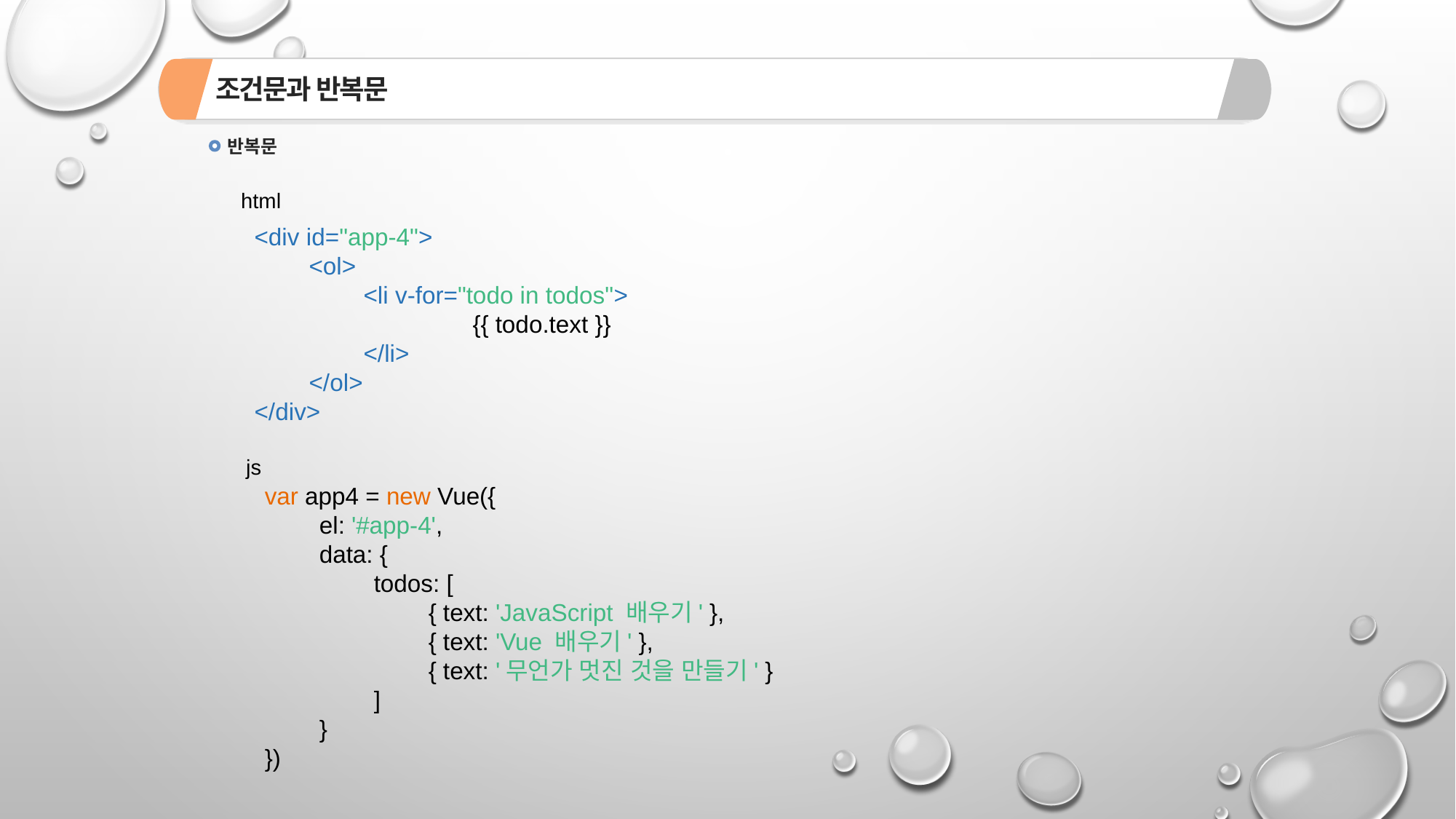

조건문과 반복문
반복문

html
<div id="app-4">
<ol>
<li v-for="todo in todos">
	{{ todo.text }}
</li>
</ol>
</div>
js
var app4 = new Vue({
el: '#app-4',
data: {
todos: [
{ text: 'JavaScript 배우기' },
{ text: 'Vue 배우기' },
{ text: '무언가 멋진 것을 만들기' }
]
}
})